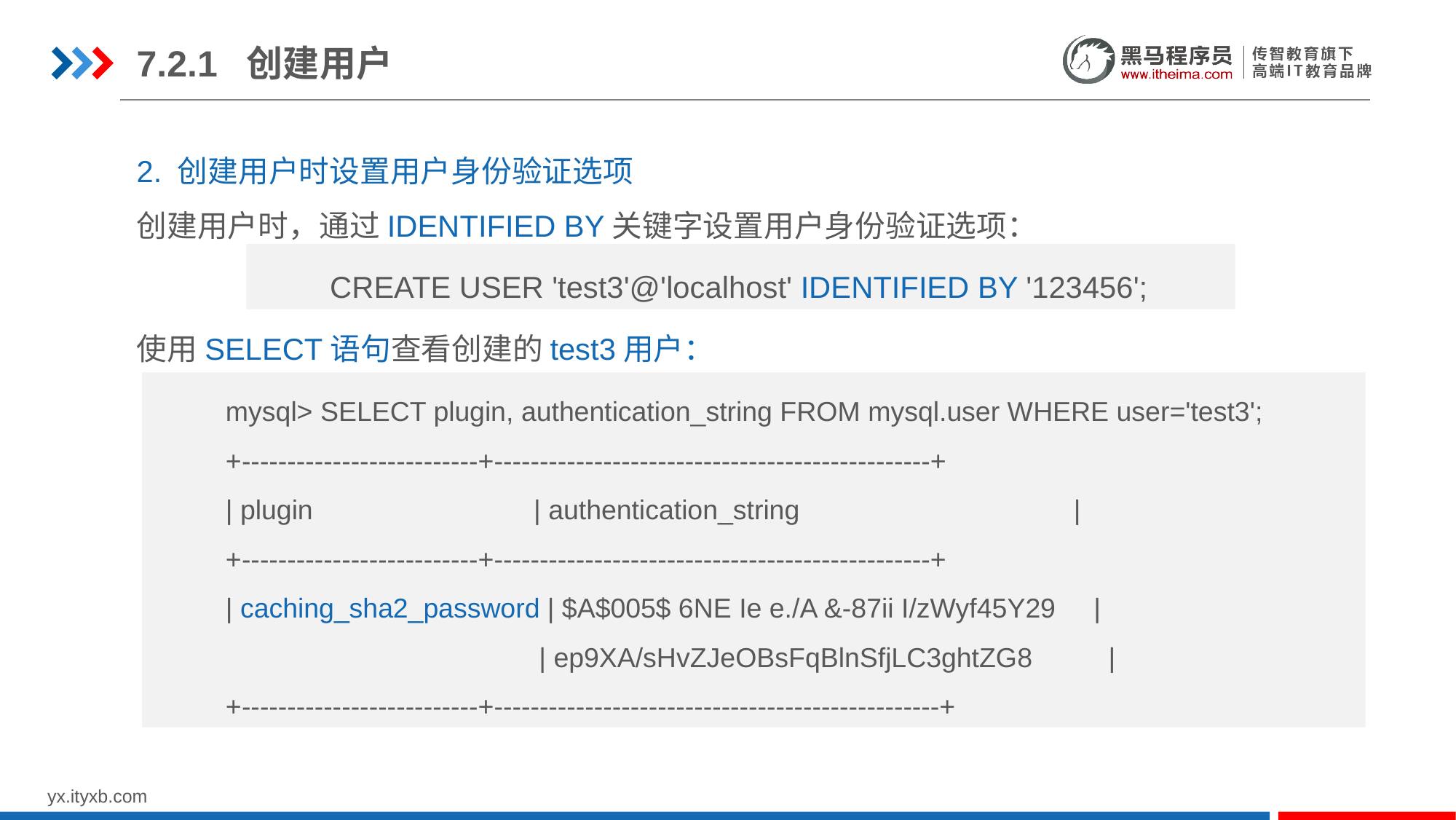

7.2.1  创建用户
2. 创建用户时设置用户身份验证选项
创建用户时，通过IDENTIFIED BY关键字设置用户身份验证选项：
CREATE USER 'test3'@'localhost' IDENTIFIED BY '123456';
使用SELECT语句查看创建的test3用户：
mysql> SELECT plugin, authentication_string FROM mysql.user WHERE user='test3';
+--------------------------+------------------------------------------------+
| plugin                             | authentication_string                                    |
+--------------------------+------------------------------------------------+
| caching_sha2_password | $A$005$ 6NE Ie e./A &-87ii I/zWyf45Y29     |
                                         | ep9XA/sHvZJeOBsFqBlnSfjLC3ghtZG8          |
+--------------------------+-------------------------------------------------+